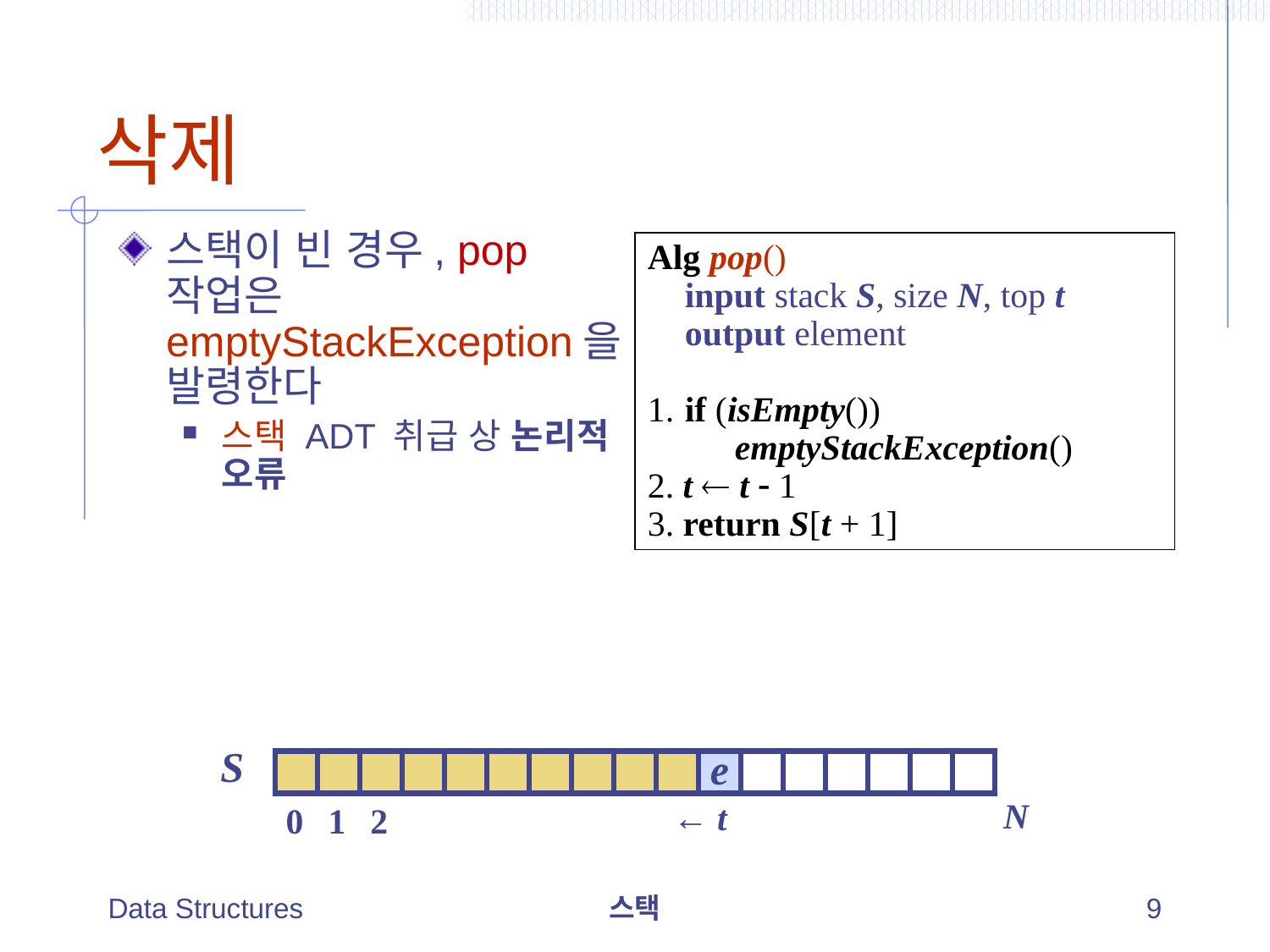

# 삭제
스택이 빈 경우, pop 작업은 emptyStackException을 발령한다
스택 ADT 취급 상 논리적 오류
Alg pop()
	input stack S, size N, top t
	output element

1.	if (isEmpty())
		emptyStackException()
2. t ← t − 1
3. return S[t + 1]
S

e

N
← t
0
1
2
Data Structures
스택
9